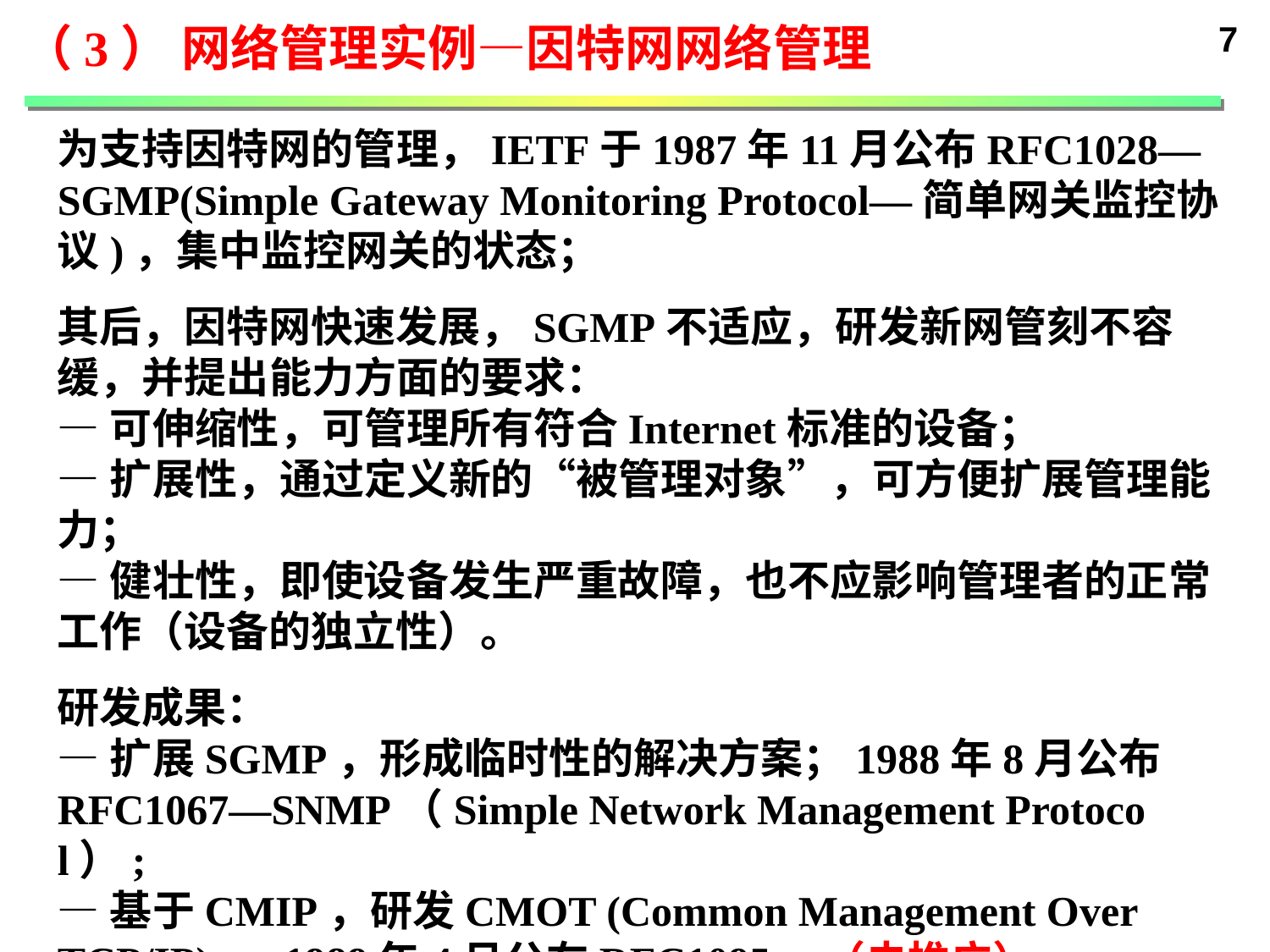

7
（3） 网络管理实例—因特网网络管理

为支持因特网的管理，IETF于1987年11月公布RFC1028—SGMP(Simple Gateway Monitoring Protocol—简单网关监控协议)，集中监控网关的状态；

其后，因特网快速发展，SGMP不适应，研发新网管刻不容缓，并提出能力方面的要求：
—可伸缩性，可管理所有符合Internet标准的设备；
—扩展性，通过定义新的“被管理对象”，可方便扩展管理能力；
—健壮性，即使设备发生严重故障，也不应影响管理者的正常工作（设备的独立性）。

研发成果：
—扩展SGMP，形成临时性的解决方案；1988年8月公布RFC1067—SNMP（Simple Network Management Protocol）;
—基于CMIP，研发CMOT (Common Management Over TCP/IP) ，1989年4月公布RFC1095。（未推广）